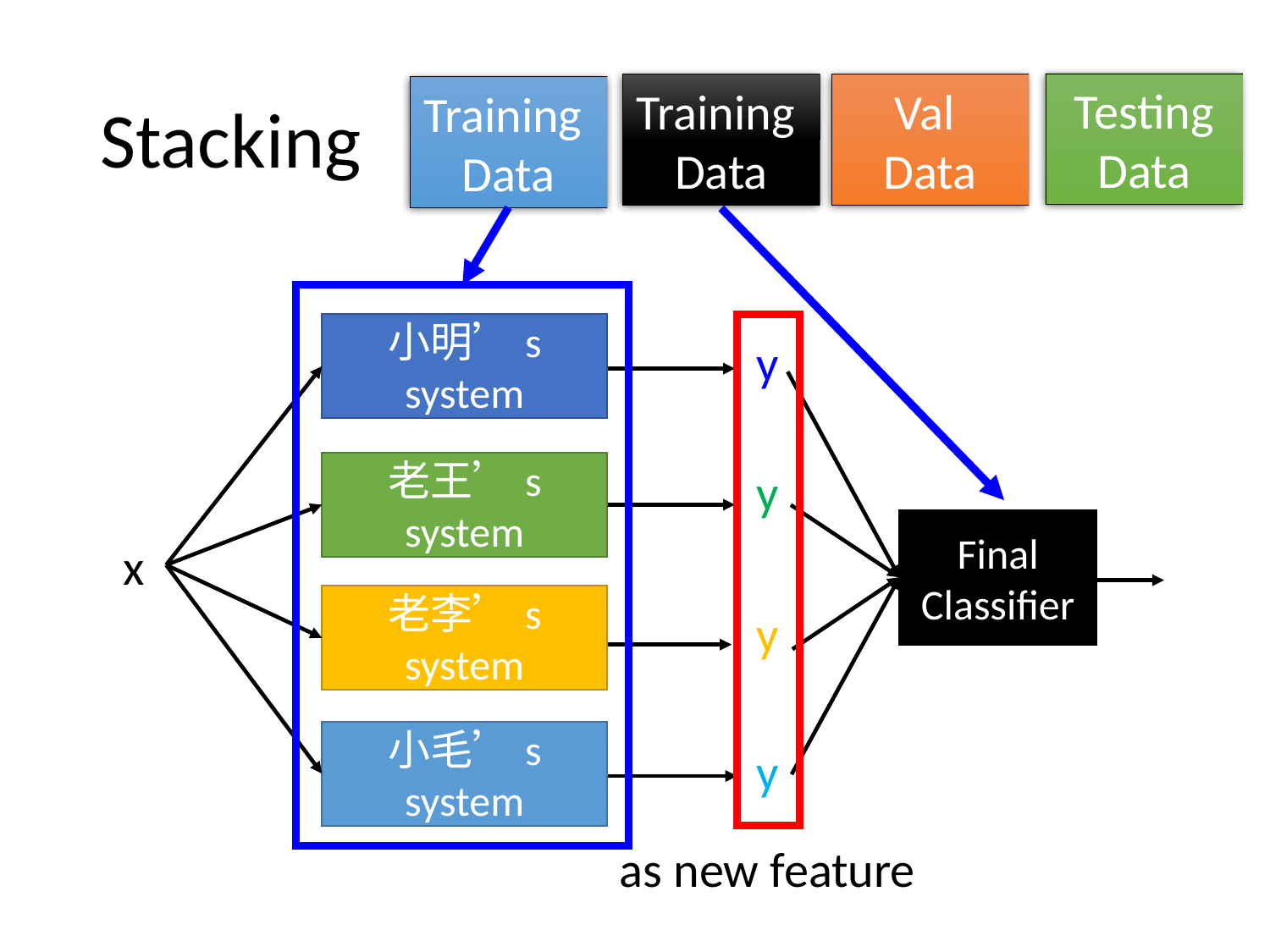

# Stacking
Testing
Data
Val
Data
Training
Data
Training
Data

小明’s system

y
老王’s system
y
Final
Classifier
x
老李’s system
y
小毛’s system
y
as new feature